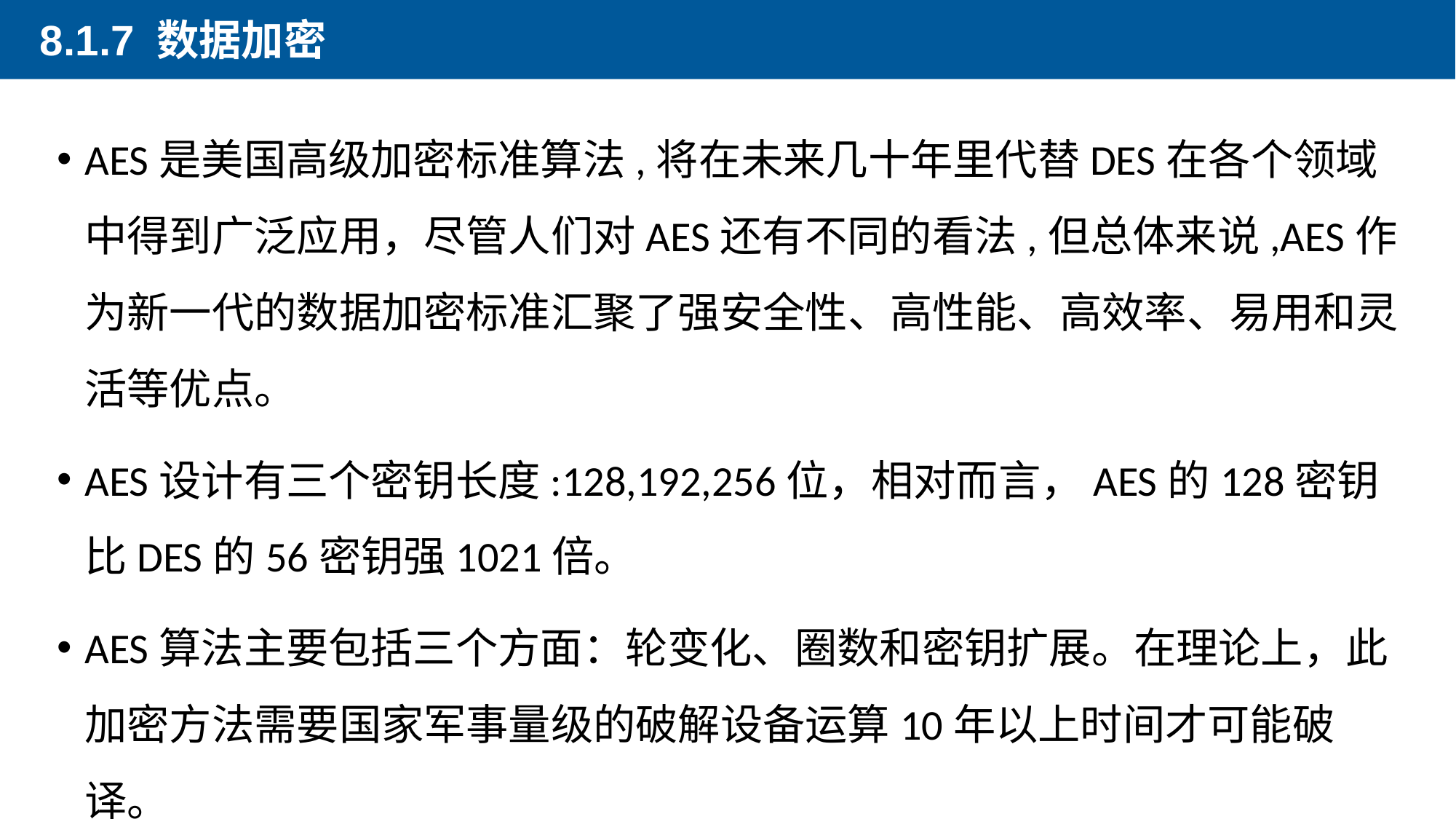

8.1.7 数据加密
AES是美国高级加密标准算法,将在未来几十年里代替DES在各个领域中得到广泛应用，尽管人们对AES还有不同的看法,但总体来说,AES作为新一代的数据加密标准汇聚了强安全性、高性能、高效率、易用和灵活等优点。
AES设计有三个密钥长度:128,192,256位，相对而言，AES的128密钥比DES的56密钥强1021倍。
AES算法主要包括三个方面：轮变化、圈数和密钥扩展。在理论上，此加密方法需要国家军事量级的破解设备运算10年以上时间才可能破译。